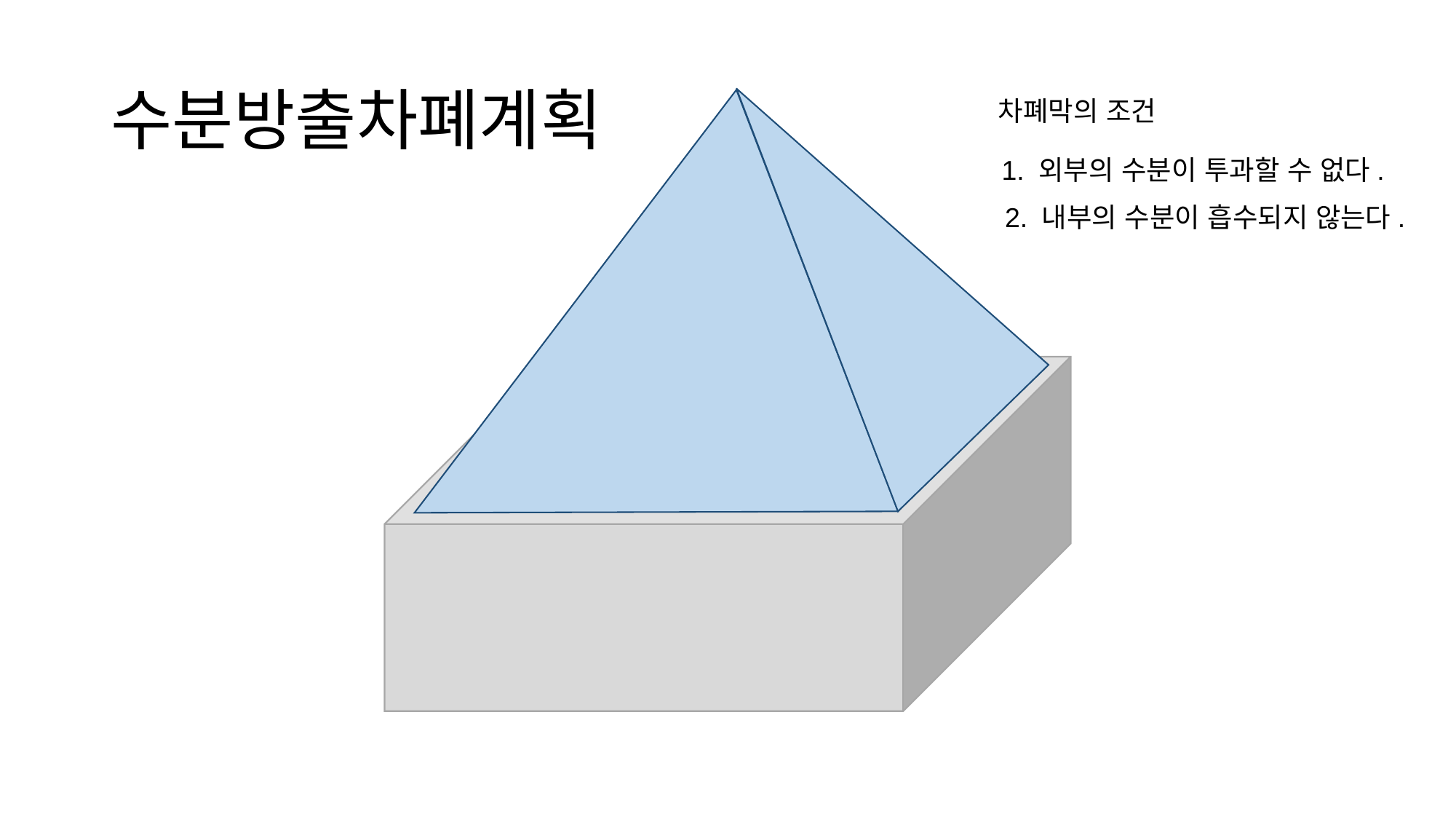

# 수분방출차폐계획
차폐막의 조건

1. 외부의 수분이 투과할 수 없다.
2. 내부의 수분이 흡수되지 않는다.